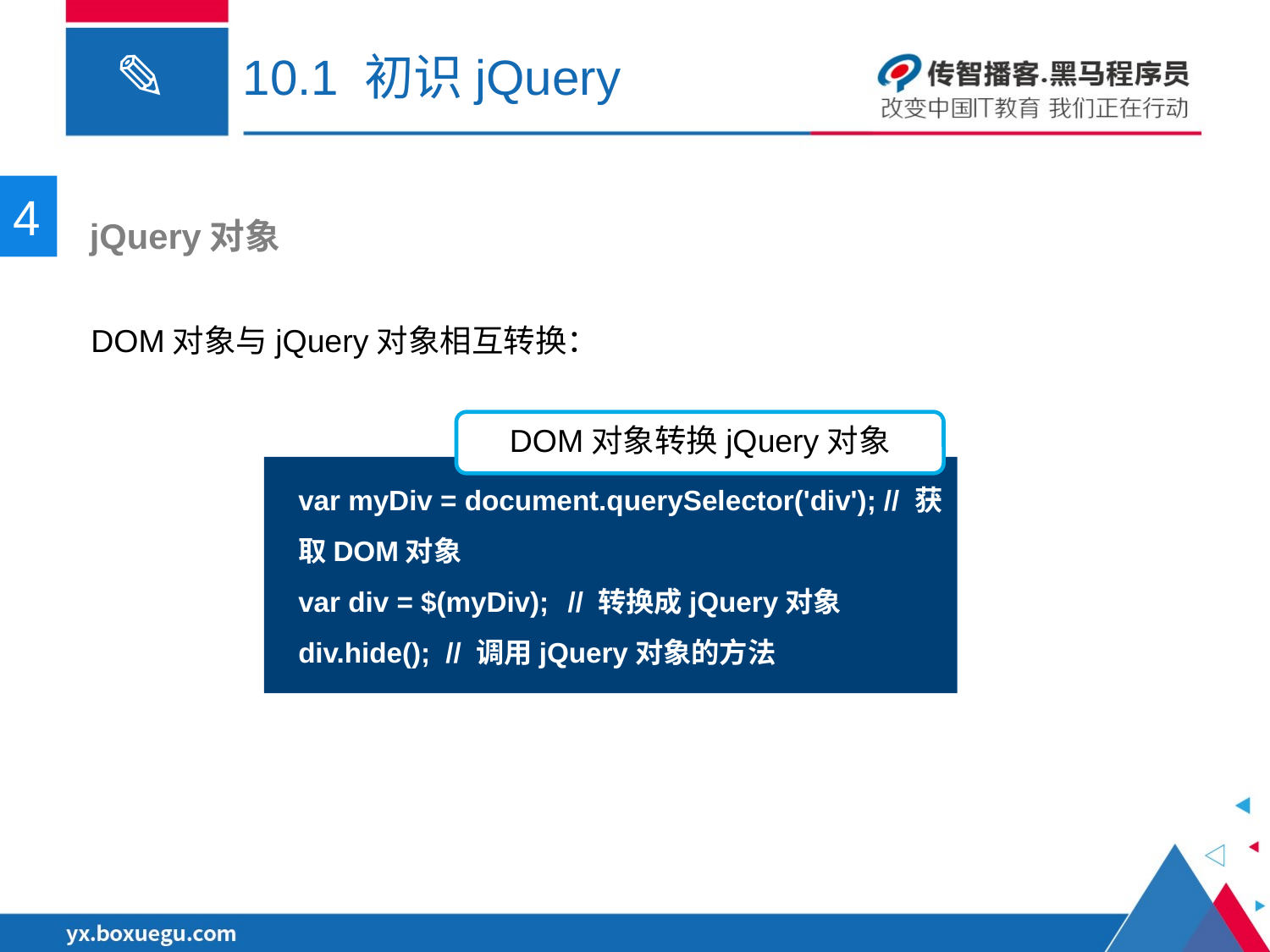

# 10.1 初识jQuery

4
  jQuery对象
DOM对象与jQuery对象相互转换：
DOM对象转换jQuery对象

var myDiv = document.querySelector('div'); // 获取DOM对象
var div = $(myDiv);	  // 转换成jQuery对象
div.hide();  // 调用jQuery对象的方法